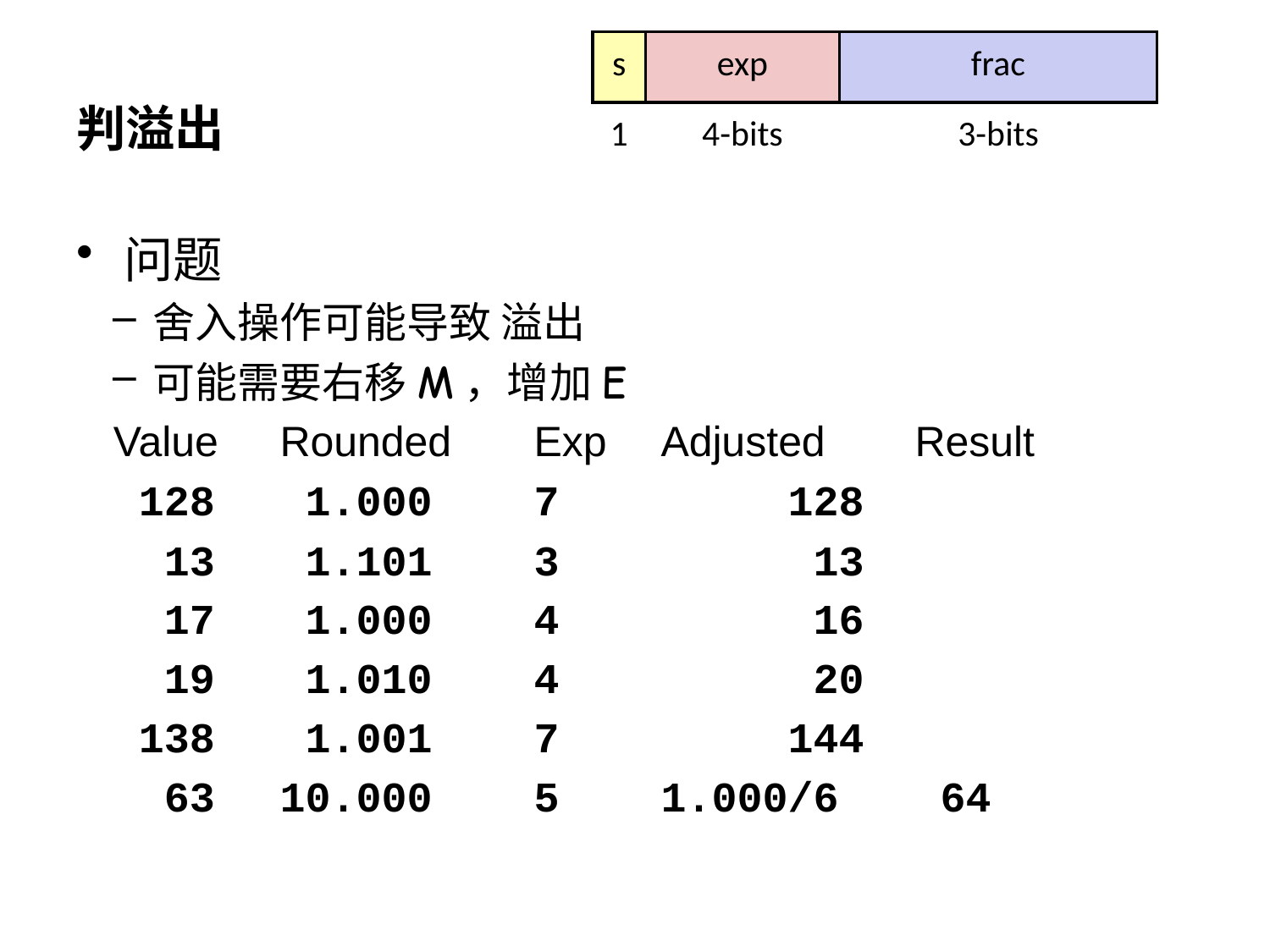

| s | exp | frac |
| --- | --- | --- |
| 1 | 4-bits | 3-bits |
# 判溢出
问题
舍入操作可能导致 溢出
可能需要右移M，增加E
Value	Rounded	Exp	Adjusted	Result
 128	 1.000	7		128
  13	 1.101	3		 13
  17	 1.000	4		 16
  19	 1.010	4		 20
 138	 1.001	7		144
  63	10.000	5	1.000/6	 64